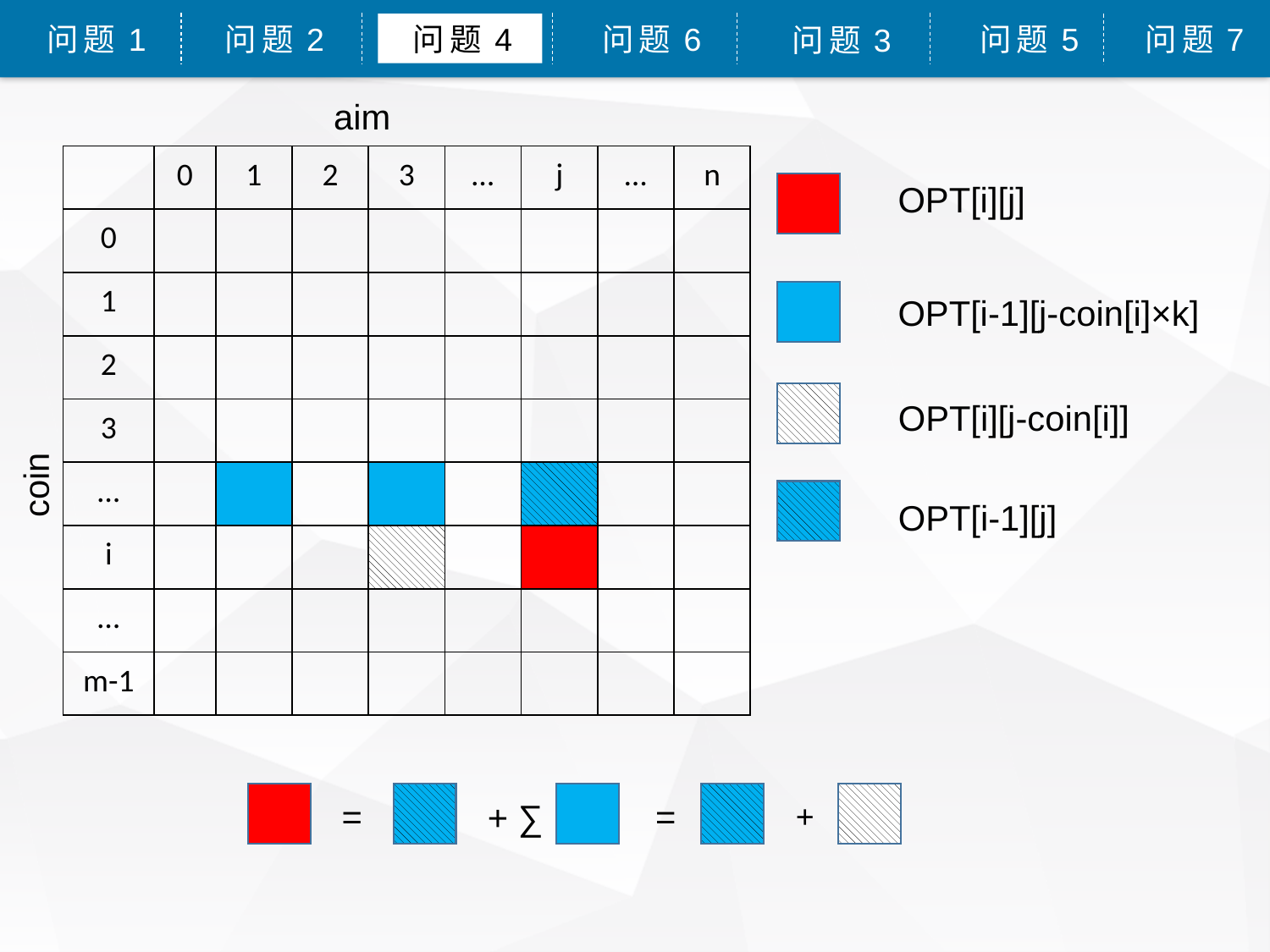

问题4
问题6
问题5
问题7
问题1
问题2
问题3

aim
|  | 0 | 1 | 2 | 3 | … | j | … | n |
| --- | --- | --- | --- | --- | --- | --- | --- | --- |
| 0 |  |  |  |  |  |  |  |  |
| 1 |  |  |  |  |  |  |  |  |
| 2 |  |  |  |  |  |  |  |  |
| 3 |  |  |  |  |  |  |  |  |
| … |  |  |  |  |  |  |  |  |
| i |  |  |  |  |  |  |  |  |
| … |  |  |  |  |  |  |  |  |
| m-1 |  |  |  |  |  |  |  |  |
OPT[i][j]

OPT[i-1][j-coin[i]×k]

OPT[i][j-coin[i]]
coin

OPT[i-1][j]

=
=
+ ∑
+